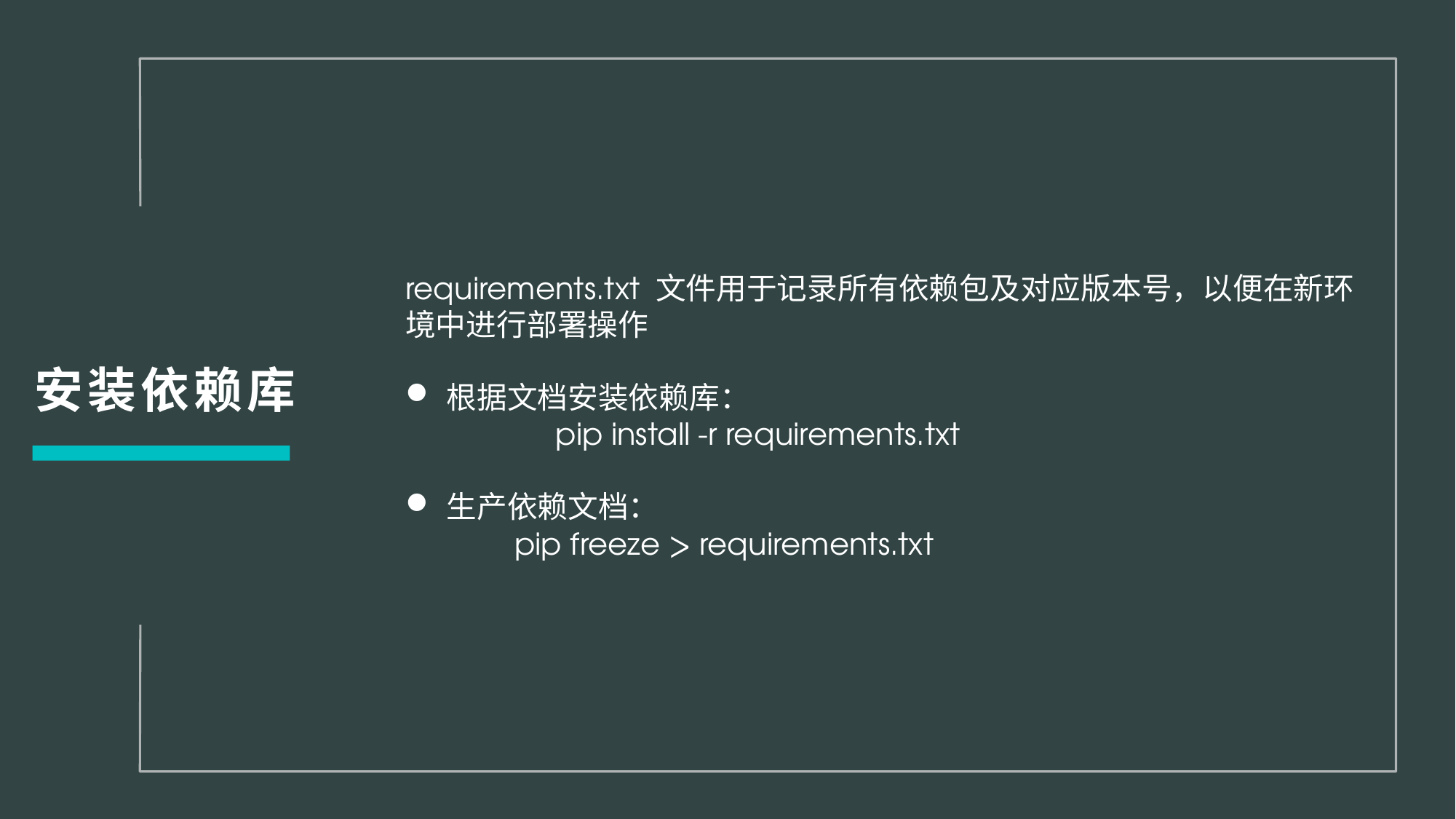

requirements.txt 文件用于记录所有依赖包及对应版本号，以便在新环境中进行部署操作

根据文档安装依赖库：
		pip install -r requirements.txt

生产依赖文档：
	pip freeze > requirements.txt
安装依赖库